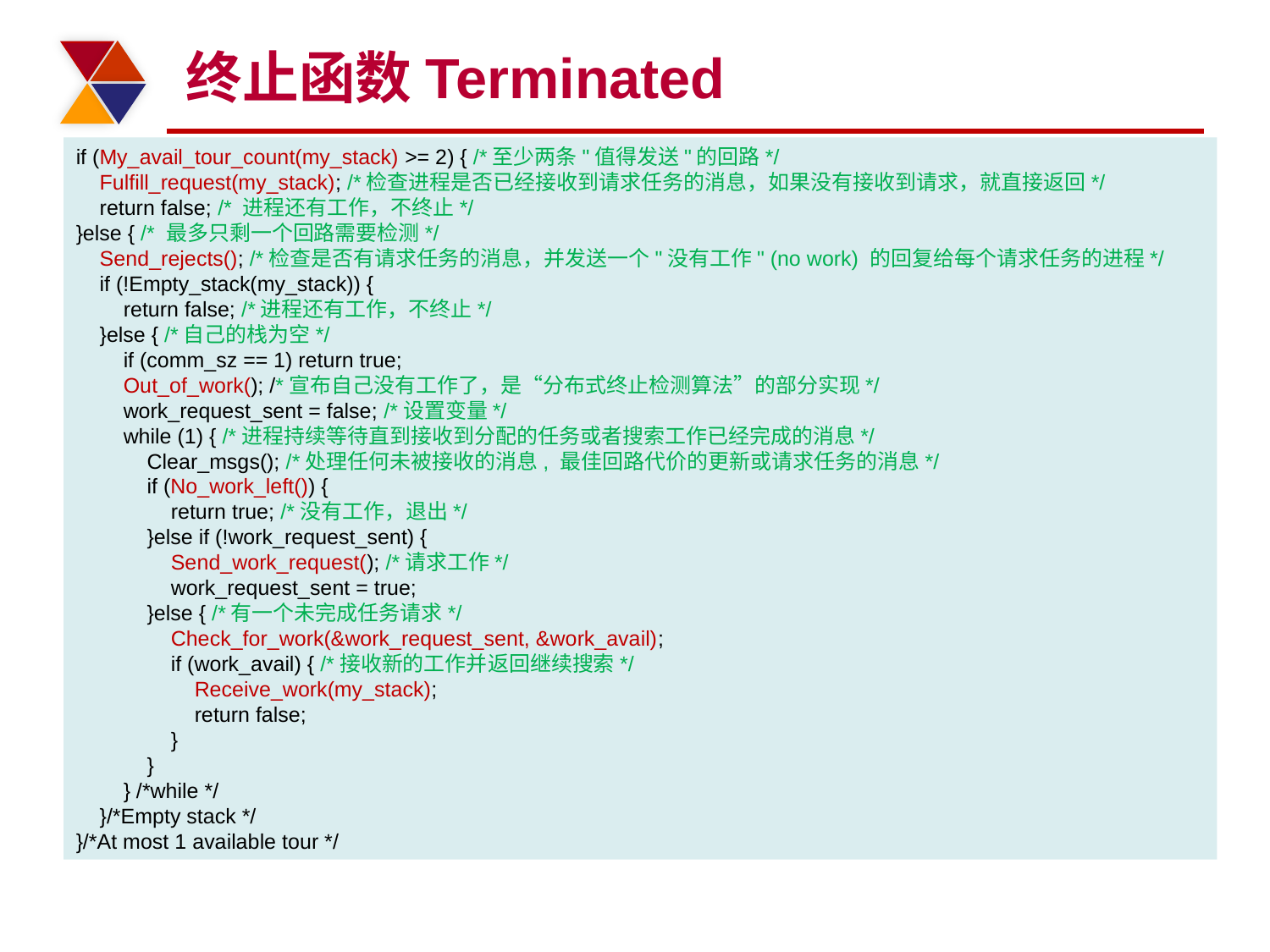

# 终止函数Terminated
if (My_avail_tour_count(my_stack) >= 2) { /*至少两条"值得发送"的回路*/
    Fulfill_request(my_stack); /*检查进程是否已经接收到请求任务的消息，如果没有接收到请求，就直接返回*/
    return false; /* 进程还有工作，不终止*/
}else { /* 最多只剩一个回路需要检测*/
    Send_rejects(); /*检查是否有请求任务的消息，并发送一个"没有工作" (no work) 的回复给每个请求任务的进程*/
    if (!Empty_stack(my_stack)) {
        return false; /*进程还有工作，不终止*/
    }else { /*自己的栈为空*/
        if (comm_sz == 1) return true;
        Out_of_work(); /*宣布自己没有工作了，是“分布式终止检测算法”的部分实现*/
        work_request_sent = false; /*设置变量*/
        while (1) { /*进程持续等待直到接收到分配的任务或者搜索工作已经完成的消息*/
            Clear_msgs(); /*处理任何未被接收的消息, 最佳回路代价的更新或请求任务的消息*/
            if (No_work_left()) {
                return true; /*没有工作，退出*/
            }else if (!work_request_sent) {
                Send_work_request(); /*请求工作*/
                work_request_sent = true;
            }else { /*有一个未完成任务请求*/
                Check_for_work(&work_request_sent, &work_avail);
                if (work_avail) { /*接收新的工作并返回继续搜索*/
                    Receive_work(my_stack);
                    return false;
                }
            }
        } /*while */
    }/*Empty stack */
}/*At most 1 available tour */